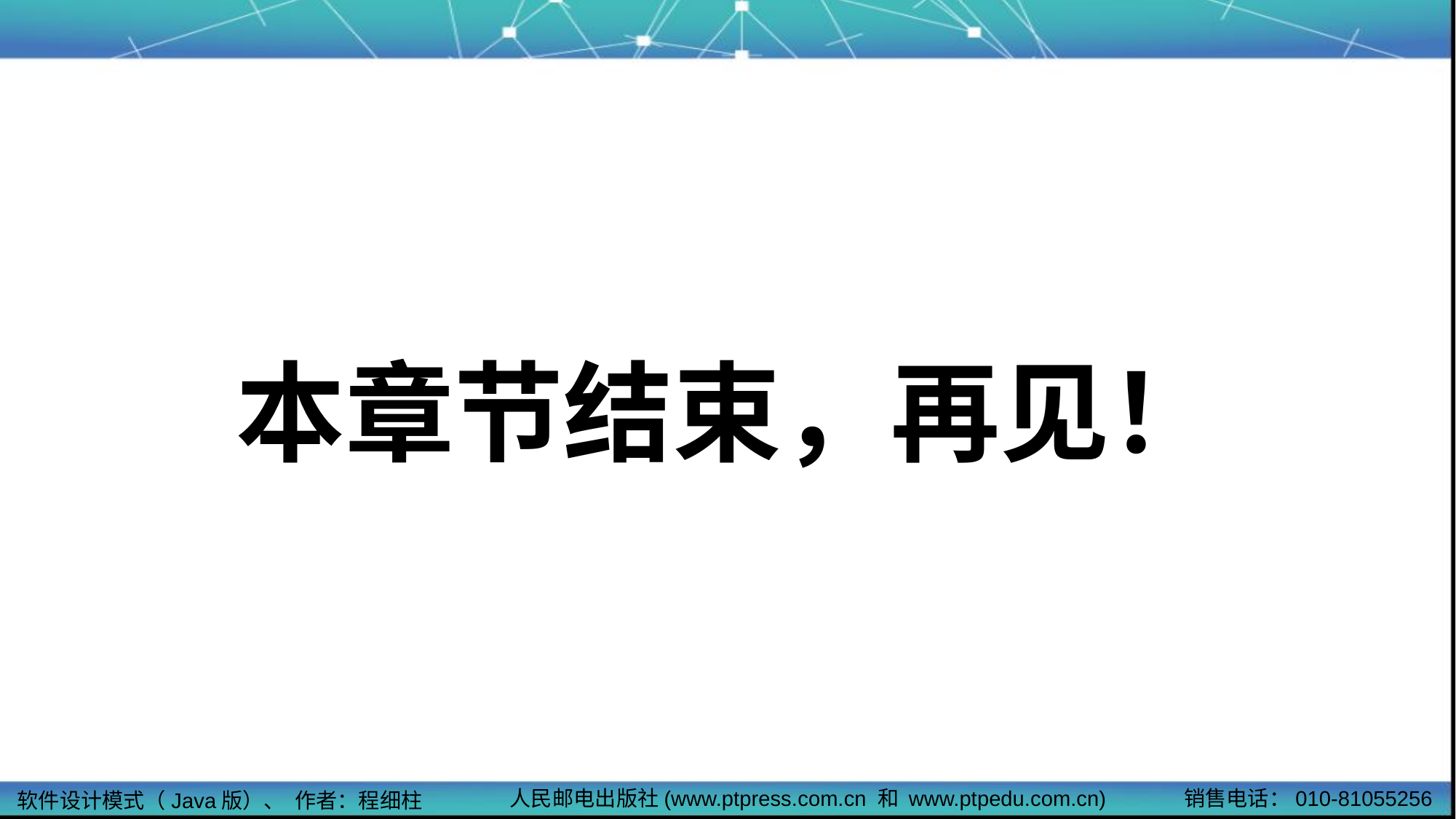

#
本章节结束，再见！
人民邮电出版社(www.ptpress.com.cn 和 www.ptpedu.com.cn)
销售电话：010-81055256
软件设计模式（Java版）、  作者：程细柱